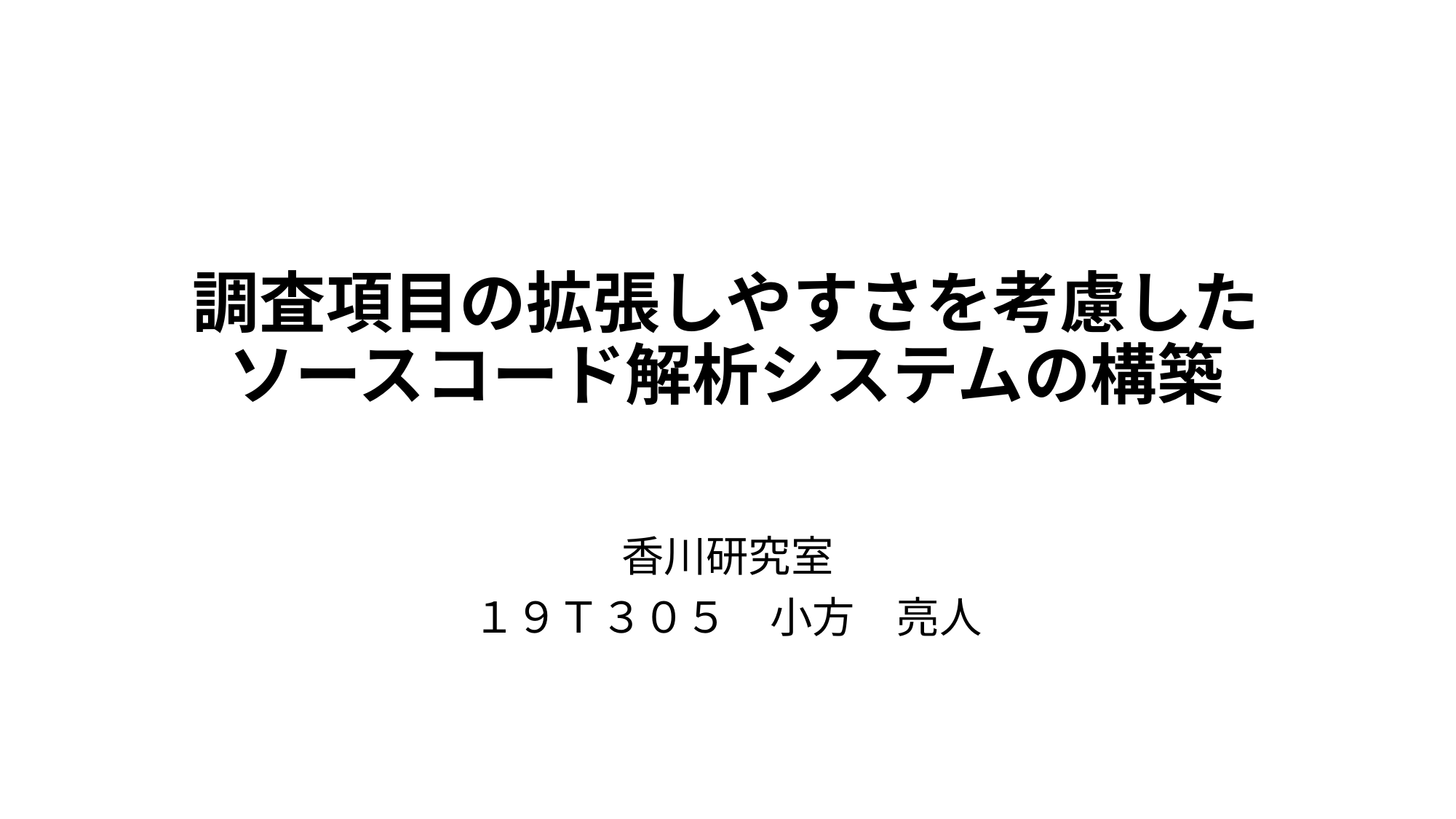

# 調査項目の拡張しやすさを考慮した ソースコード解析システムの構築
香川研究室
１９Ｔ３０５　小方　亮人